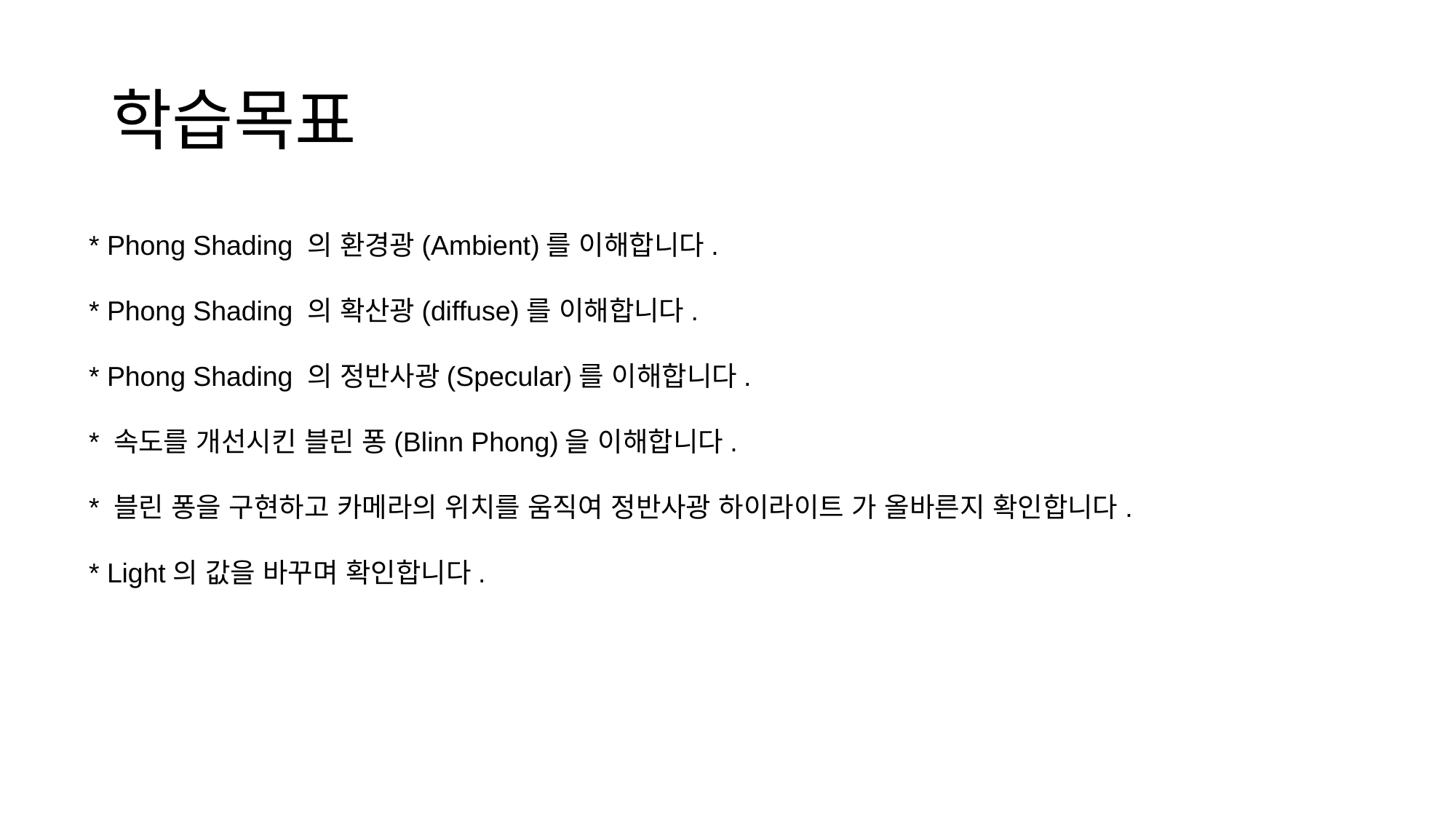

# 학습목표
* Phong Shading 의 환경광(Ambient)를 이해합니다.

* Phong Shading 의 확산광(diffuse)를 이해합니다.

* Phong Shading 의 정반사광(Specular)를 이해합니다.

* 속도를 개선시킨 블린 퐁(Blinn Phong)을 이해합니다.

* 블린 퐁을 구현하고 카메라의 위치를 움직여 정반사광 하이라이트 가 올바른지 확인합니다.

* Light의 값을 바꾸며 확인합니다.